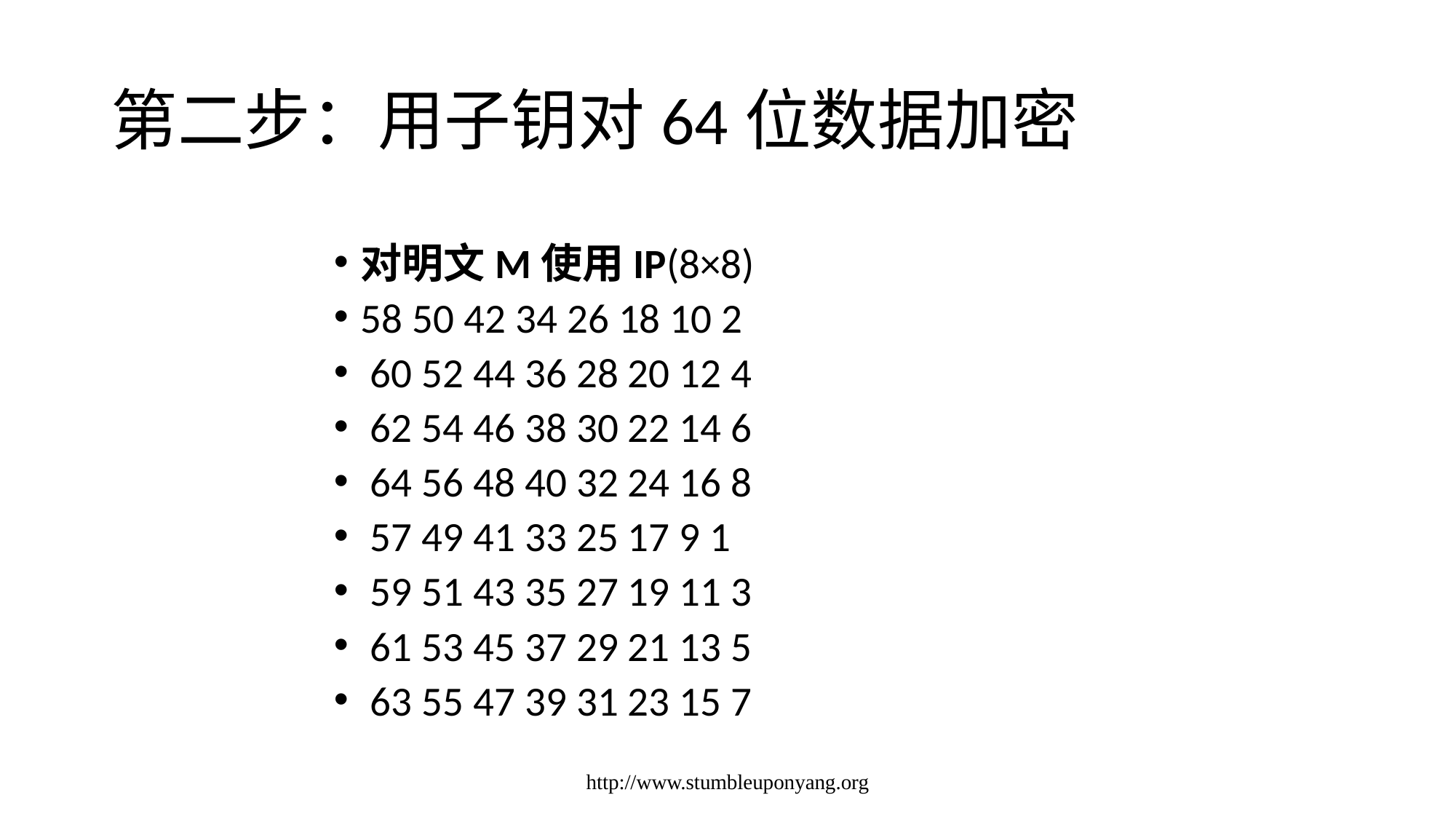

# 第二步：用子钥对64位数据加密
对明文M使用IP(8×8)
58 50 42 34 26 18 10 2
 60 52 44 36 28 20 12 4
 62 54 46 38 30 22 14 6
 64 56 48 40 32 24 16 8
 57 49 41 33 25 17 9 1
 59 51 43 35 27 19 11 3
 61 53 45 37 29 21 13 5
 63 55 47 39 31 23 15 7
http://www.stumbleuponyang.org